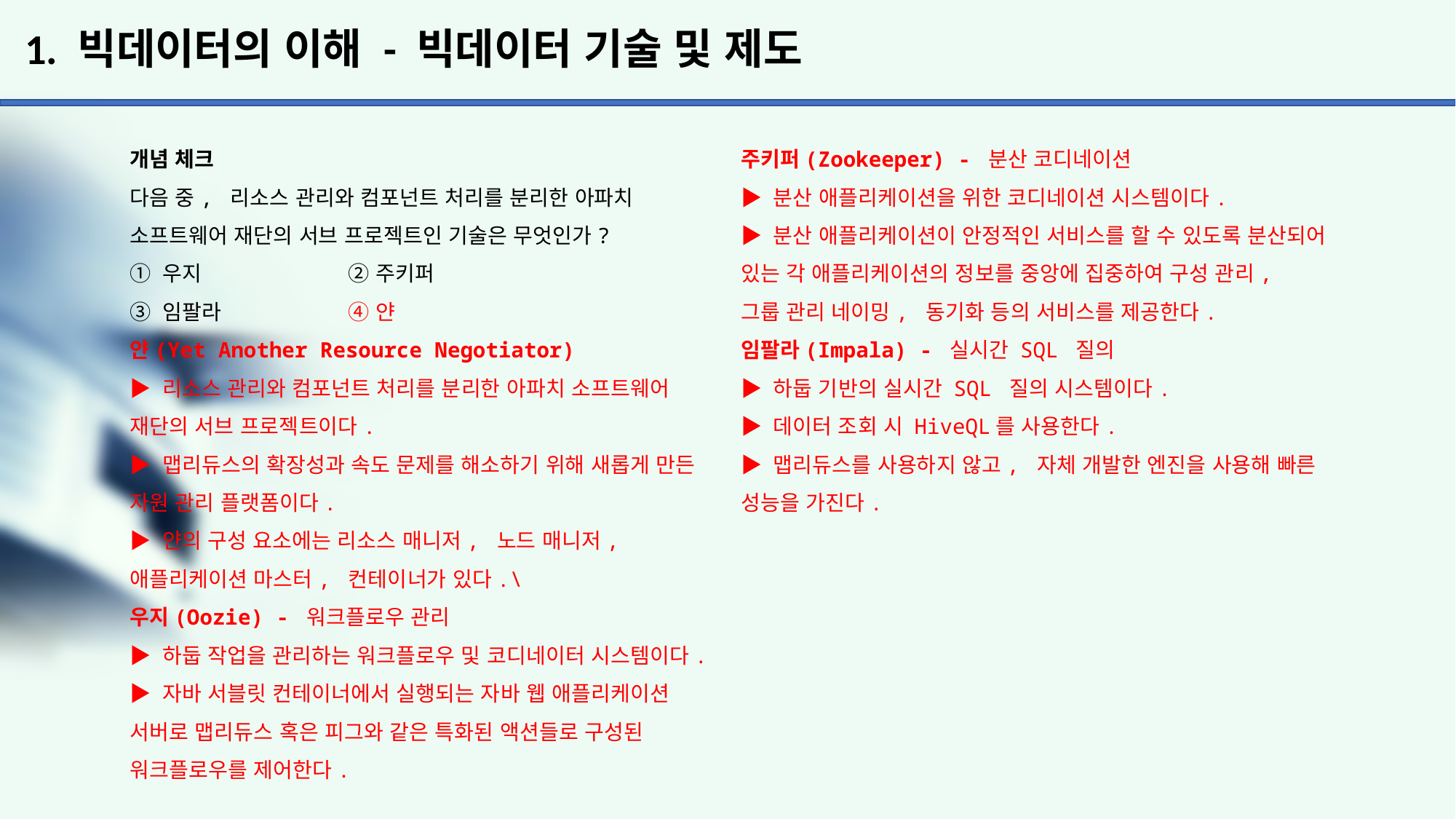

# 1. 빅데이터의 이해 - 빅데이터 기술 및 제도
개념 체크
다음 중, 리소스 관리와 컴포넌트 처리를 분리한 아파치 소프트웨어 재단의 서브 프로젝트인 기술은 무엇인가?
① 우지		② 주키퍼
③ 임팔라		④ 얀
얀(Yet Another Resource Negotiator)
▶ 리소스 관리와 컴포넌트 처리를 분리한 아파치 소프트웨어 재단의 서브 프로젝트이다.
▶ 맵리듀스의 확장성과 속도 문제를 해소하기 위해 새롭게 만든 자원 관리 플랫폼이다.
▶ 얀의 구성 요소에는 리소스 매니저, 노드 매니저, 애플리케이션 마스터, 컨테이너가 있다.\
우지(Oozie) - 워크플로우 관리
▶ 하둡 작업을 관리하는 워크플로우 및 코디네이터 시스템이다.
▶ 자바 서블릿 컨테이너에서 실행되는 자바 웹 애플리케이션 서버로 맵리듀스 혹은 피그와 같은 특화된 액션들로 구성된 워크플로우를 제어한다.

주키퍼(Zookeeper) - 분산 코디네이션
▶ 분산 애플리케이션을 위한 코디네이션 시스템이다.
▶ 분산 애플리케이션이 안정적인 서비스를 할 수 있도록 분산되어 있는 각 애플리케이션의 정보를 중앙에 집중하여 구성 관리, 그룹 관리 네이밍, 동기화 등의 서비스를 제공한다.
임팔라(Impala) - 실시간 SQL 질의
▶ 하둡 기반의 실시간 SQL 질의 시스템이다.
▶ 데이터 조회 시 HiveQL를 사용한다.
▶ 맵리듀스를 사용하지 않고, 자체 개발한 엔진을 사용해 빠른 성능을 가진다.